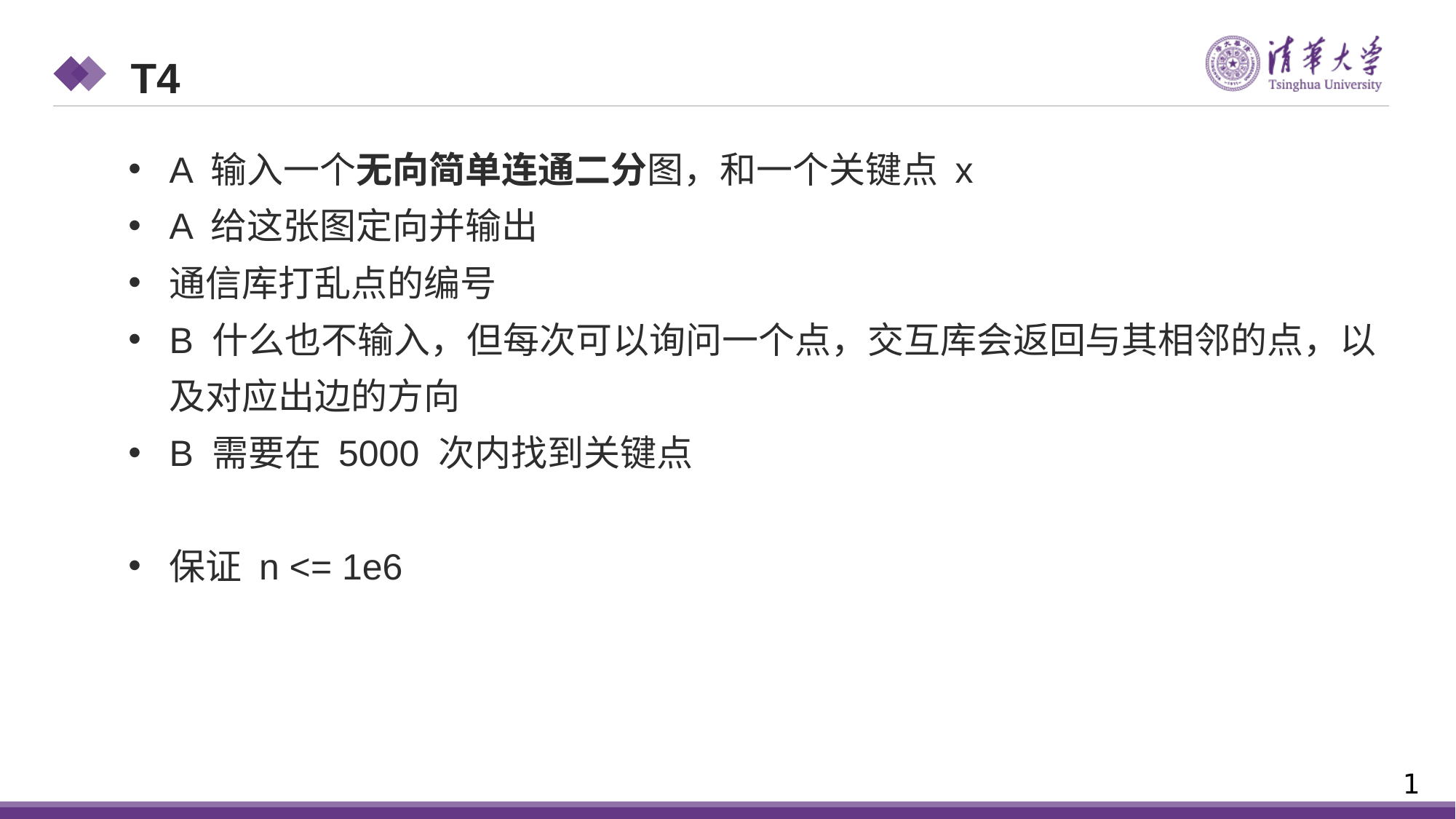

T4
A 输入一个无向简单连通二分图，和一个关键点 x
A 给这张图定向并输出
通信库打乱点的编号
B 什么也不输入，但每次可以询问一个点，交互库会返回与其相邻的点，以及对应出边的方向
B 需要在 5000 次内找到关键点

保证 n <= 1e6
1